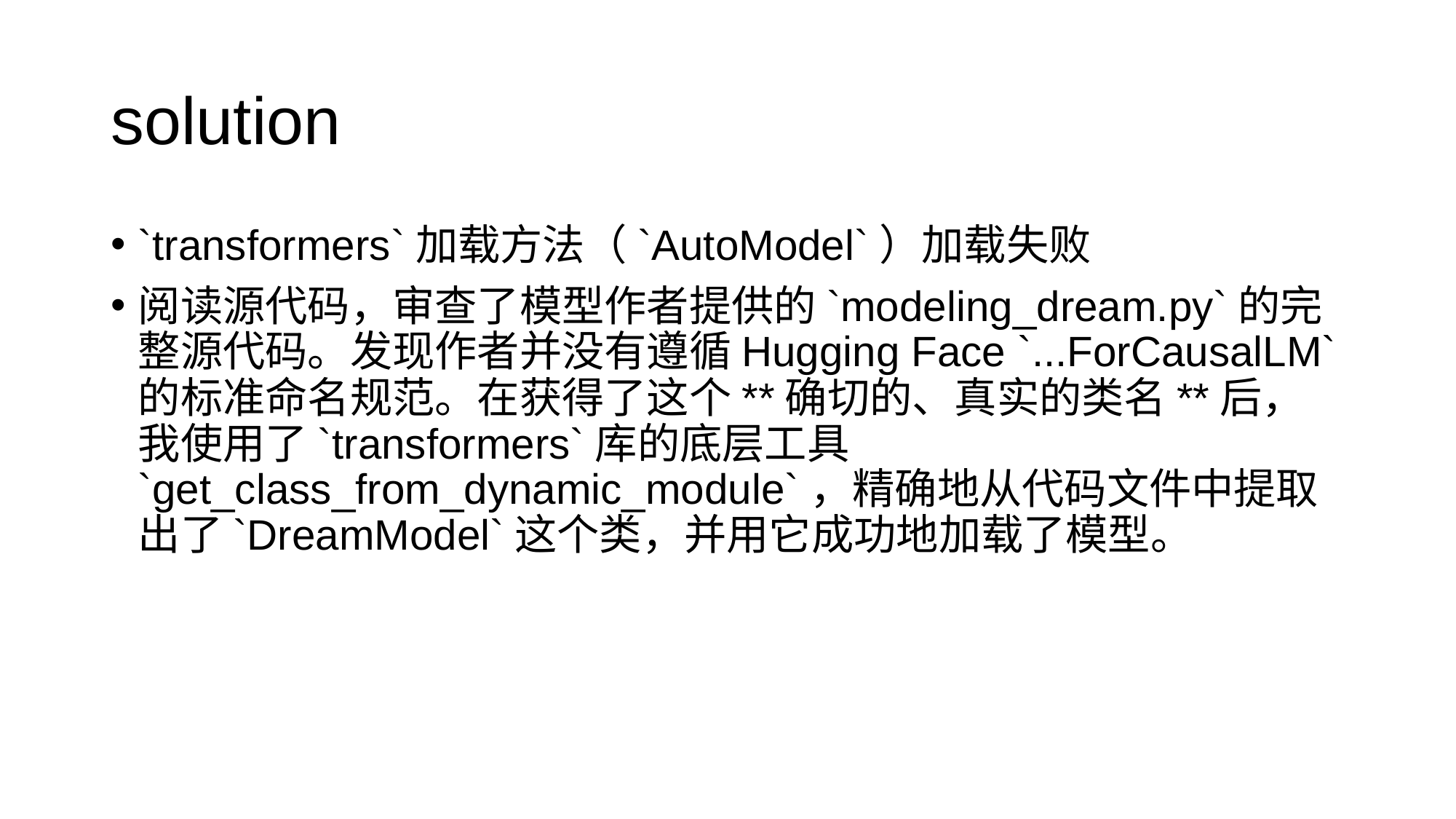

# solution
`transformers`加载方法（`AutoModel`）加载失败
阅读源代码，审查了模型作者提供的`modeling_dream.py`的完整源代码。发现作者并没有遵循Hugging Face `...ForCausalLM` 的标准命名规范。在获得了这个**确切的、真实的类名**后，我使用了`transformers`库的底层工具`get_class_from_dynamic_module`，精确地从代码文件中提取出了`DreamModel`这个类，并用它成功地加载了模型。